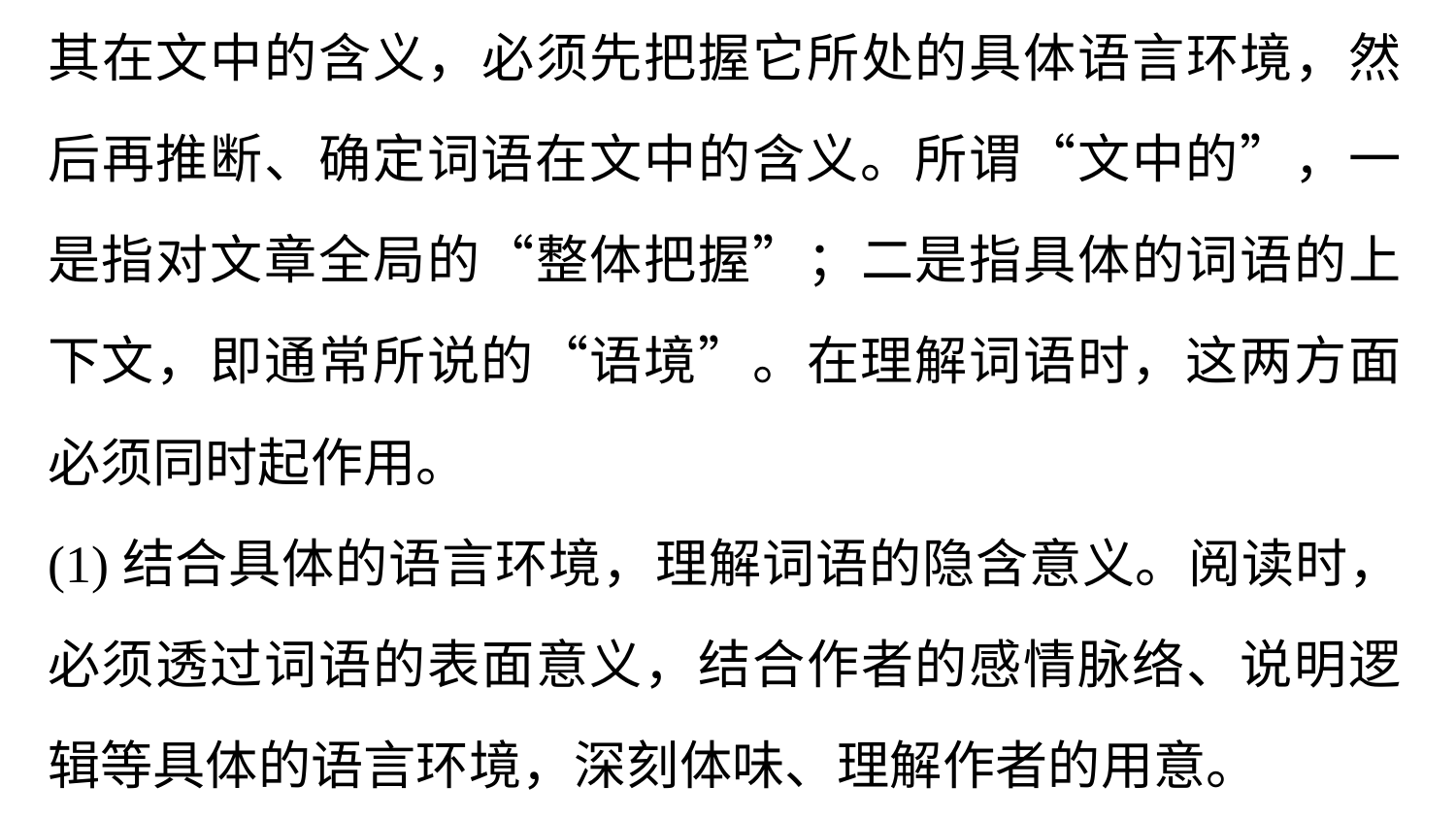

其在文中的含义，必须先把握它所处的具体语言环境，然后再推断、确定词语在文中的含义。所谓“文中的”，一是指对文章全局的“整体把握”；二是指具体的词语的上下文，即通常所说的“语境”。在理解词语时，这两方面必须同时起作用。
(1)结合具体的语言环境，理解词语的隐含意义。阅读时，必须透过词语的表面意义，结合作者的感情脉络、说明逻辑等具体的语言环境，深刻体味、理解作者的用意。